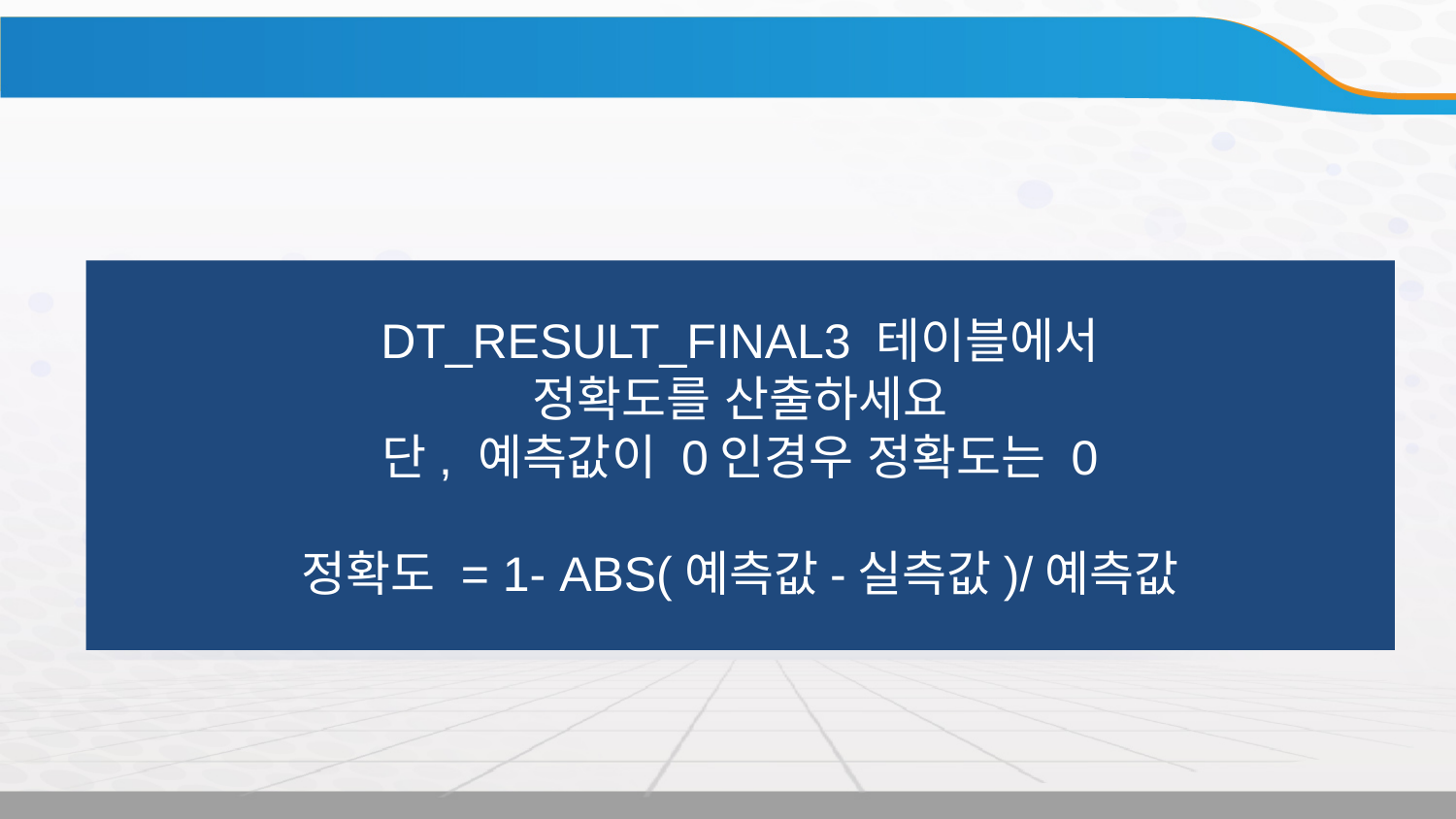

DT_RESULT_FINAL3 테이블에서
정확도를 산출하세요
단, 예측값이 0인경우 정확도는 0

정확도 = 1- ABS(예측값-실측값)/예측값